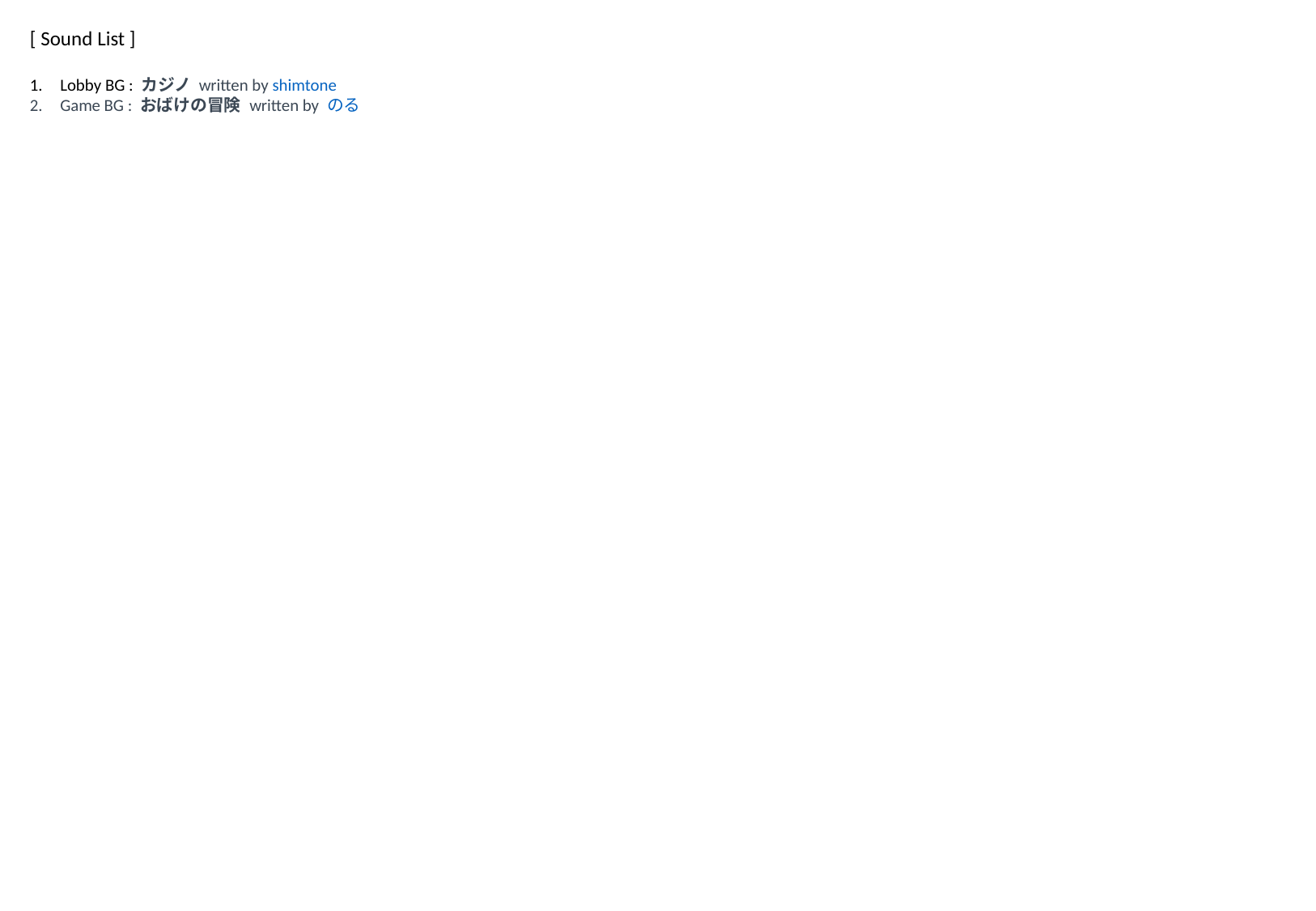

[ Sound List ]

Lobby BG : カジノ written by shimtone
Game BG : おばけの冒険 written by のる